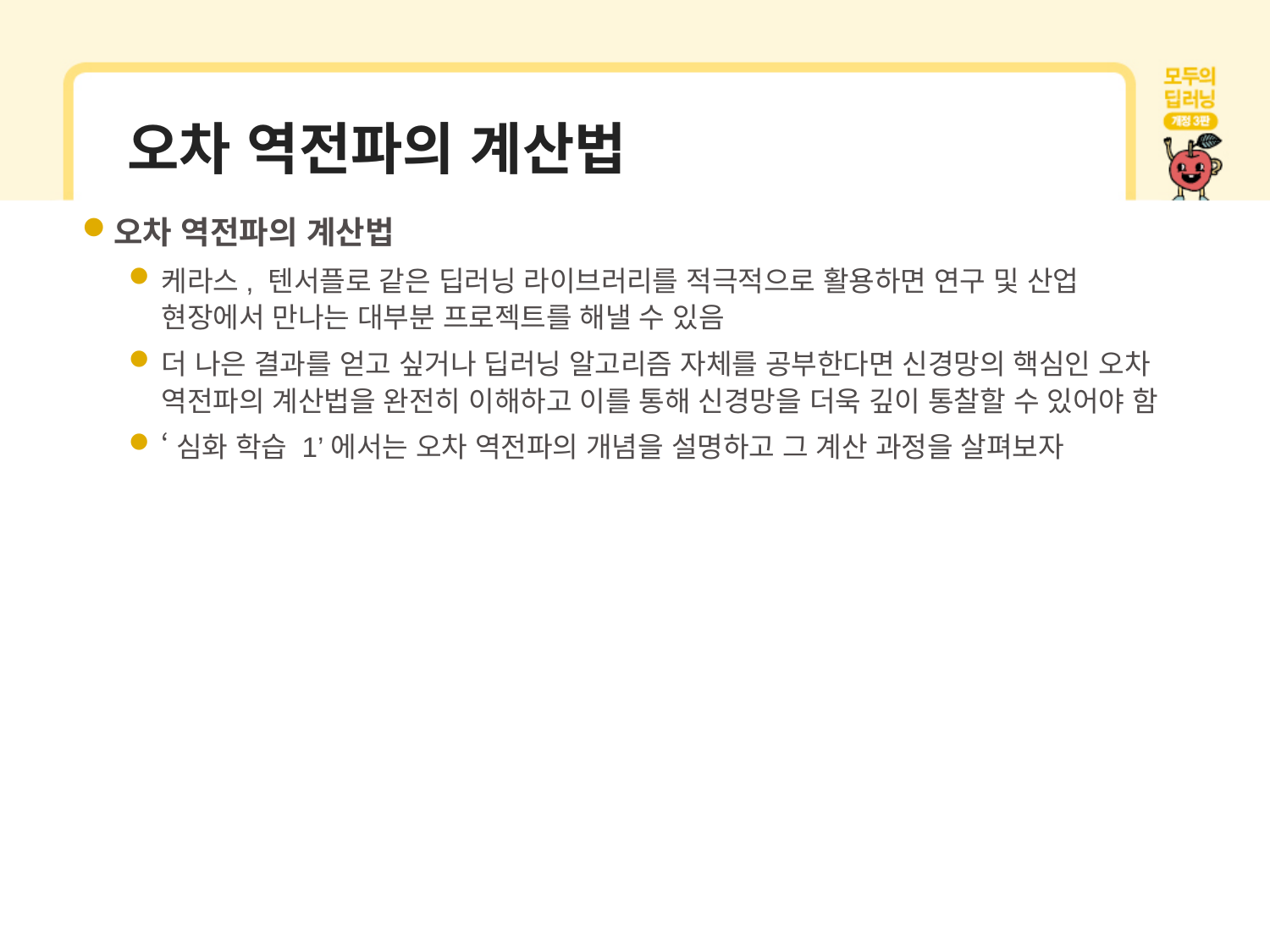

# 오차 역전파의 계산법
오차 역전파의 계산법
케라스, 텐서플로 같은 딥러닝 라이브러리를 적극적으로 활용하면 연구 및 산업 현장에서 만나는 대부분 프로젝트를 해낼 수 있음
더 나은 결과를 얻고 싶거나 딥러닝 알고리즘 자체를 공부한다면 신경망의 핵심인 오차 역전파의 계산법을 완전히 이해하고 이를 통해 신경망을 더욱 깊이 통찰할 수 있어야 함
‘심화 학습 1’에서는 오차 역전파의 개념을 설명하고 그 계산 과정을 살펴보자